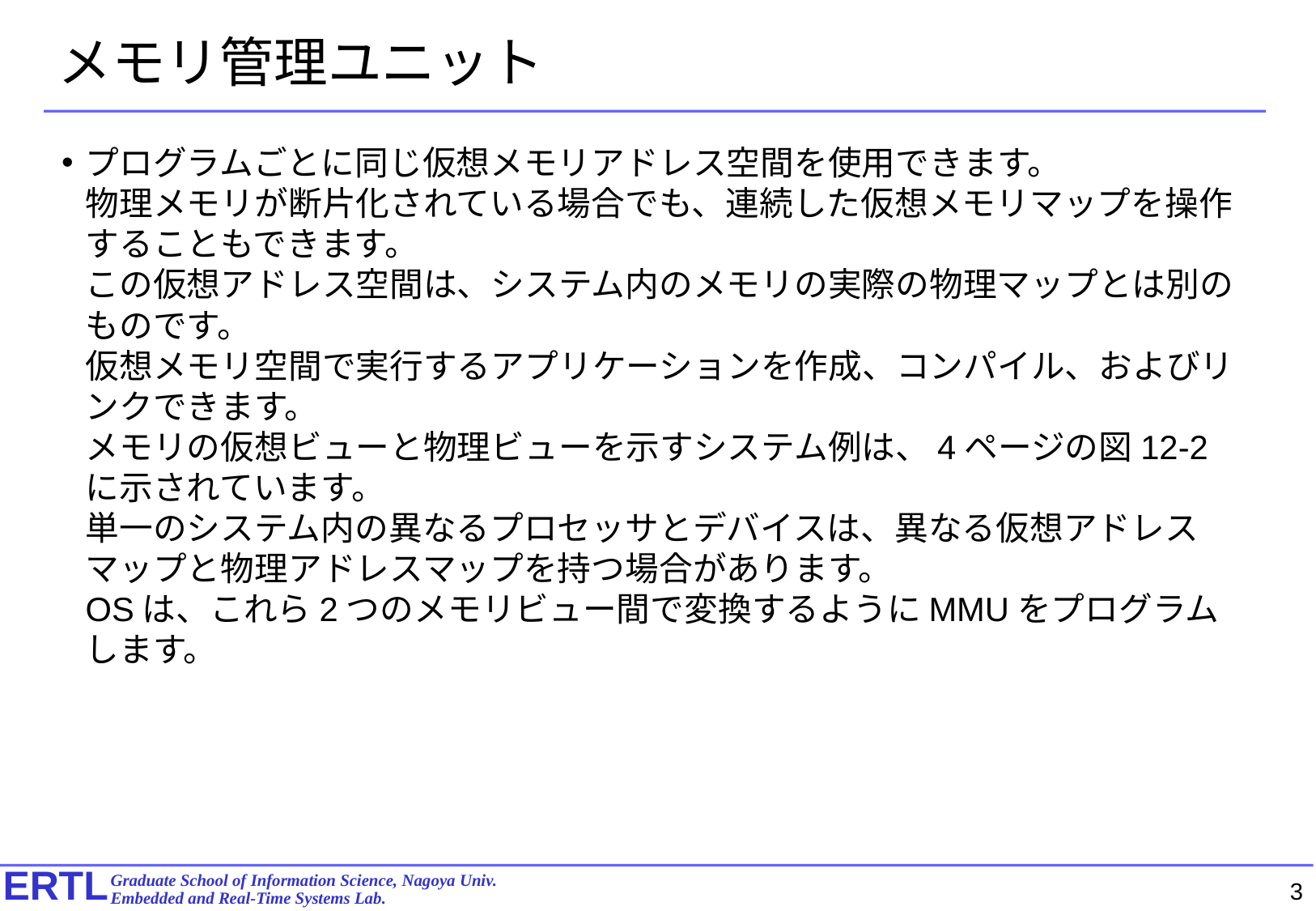

# メモリ管理ユニット
プログラムごとに同じ仮想メモリアドレス空間を使用できます。
物理メモリが断片化されている場合でも、連続した仮想メモリマップを操作することもできます。
この仮想アドレス空間は、システム内のメモリの実際の物理マップとは別のものです。
仮想メモリ空間で実行するアプリケーションを作成、コンパイル、およびリンクできます。
メモリの仮想ビューと物理ビューを示すシステム例は、4ページの図12-2に示されています。
単一のシステム内の異なるプロセッサとデバイスは、異なる仮想アドレスマップと物理アドレスマップを持つ場合があります。
OSは、これら2つのメモリビュー間で変換するようにMMUをプログラムします。

3